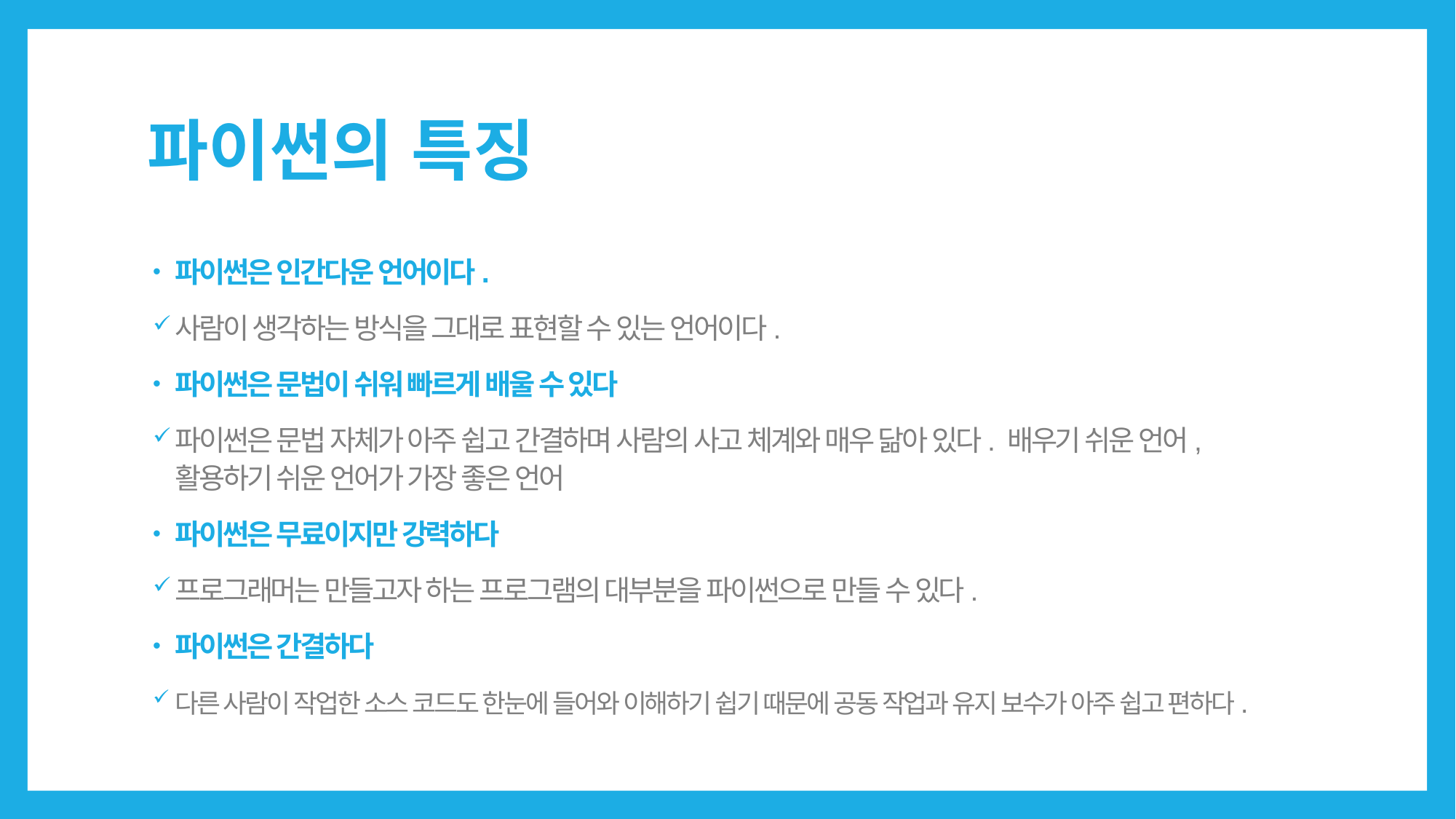

# 파이썬의 특징
파이썬은 인간다운 언어이다.
사람이 생각하는 방식을 그대로 표현할 수 있는 언어이다.
파이썬은 문법이 쉬워 빠르게 배울 수 있다
파이썬은 문법 자체가 아주 쉽고 간결하며 사람의 사고 체계와 매우 닮아 있다. 배우기 쉬운 언어, 활용하기 쉬운 언어가 가장 좋은 언어
파이썬은 무료이지만 강력하다
프로그래머는 만들고자 하는 프로그램의 대부분을 파이썬으로 만들 수 있다.
파이썬은 간결하다
다른 사람이 작업한 소스 코드도 한눈에 들어와 이해하기 쉽기 때문에 공동 작업과 유지 보수가 아주 쉽고 편하다.